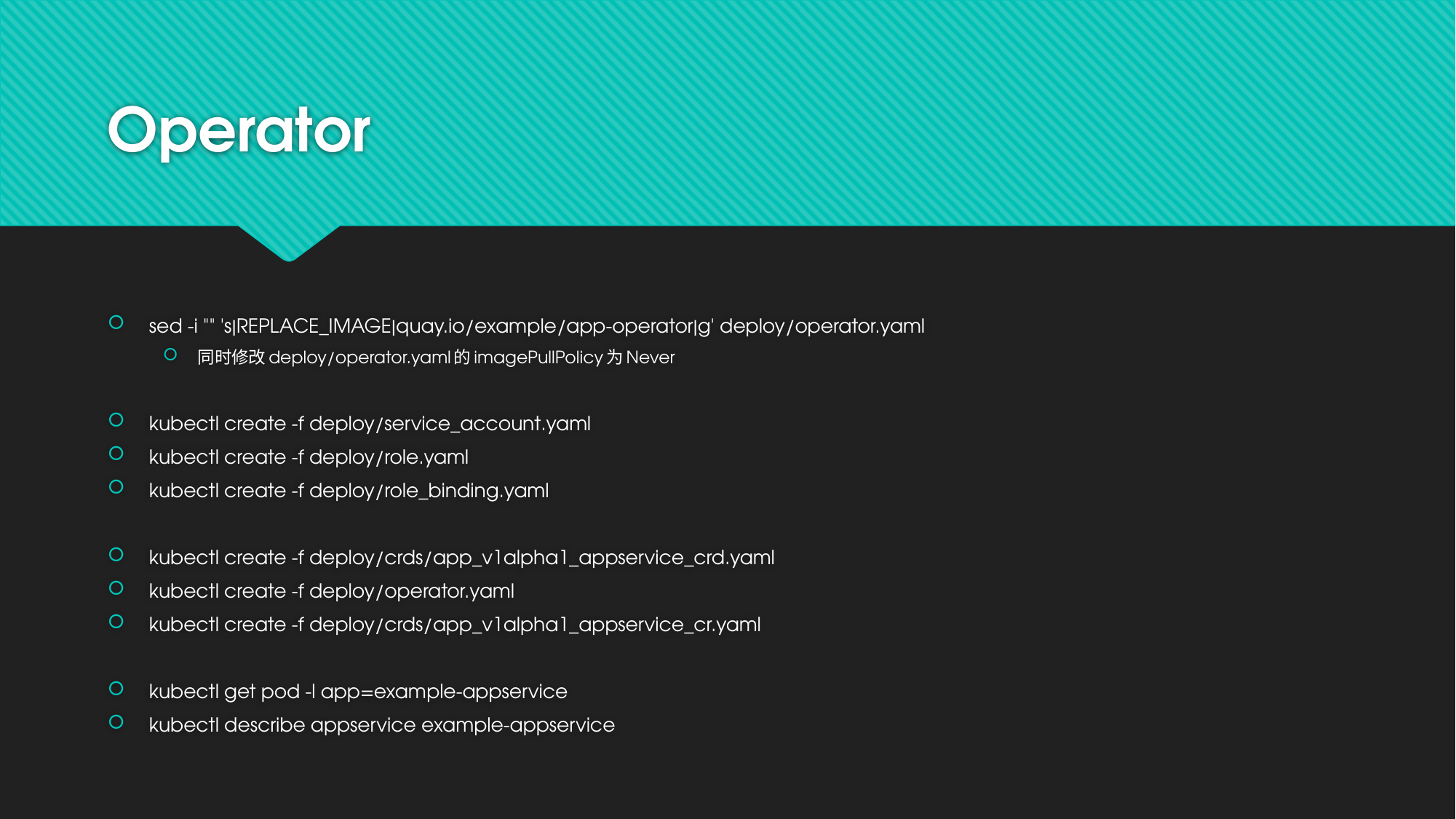

# Operator
sed -i "" 's|REPLACE_IMAGE|quay.io/example/app-operator|g' deploy/operator.yaml
同时修改deploy/operator.yaml的imagePullPolicy为Never

kubectl create -f deploy/service_account.yaml
kubectl create -f deploy/role.yaml
kubectl create -f deploy/role_binding.yaml

kubectl create -f deploy/crds/app_v1alpha1_appservice_crd.yaml
kubectl create -f deploy/operator.yaml
kubectl create -f deploy/crds/app_v1alpha1_appservice_cr.yaml

kubectl get pod -l app=example-appservice
kubectl describe appservice example-appservice